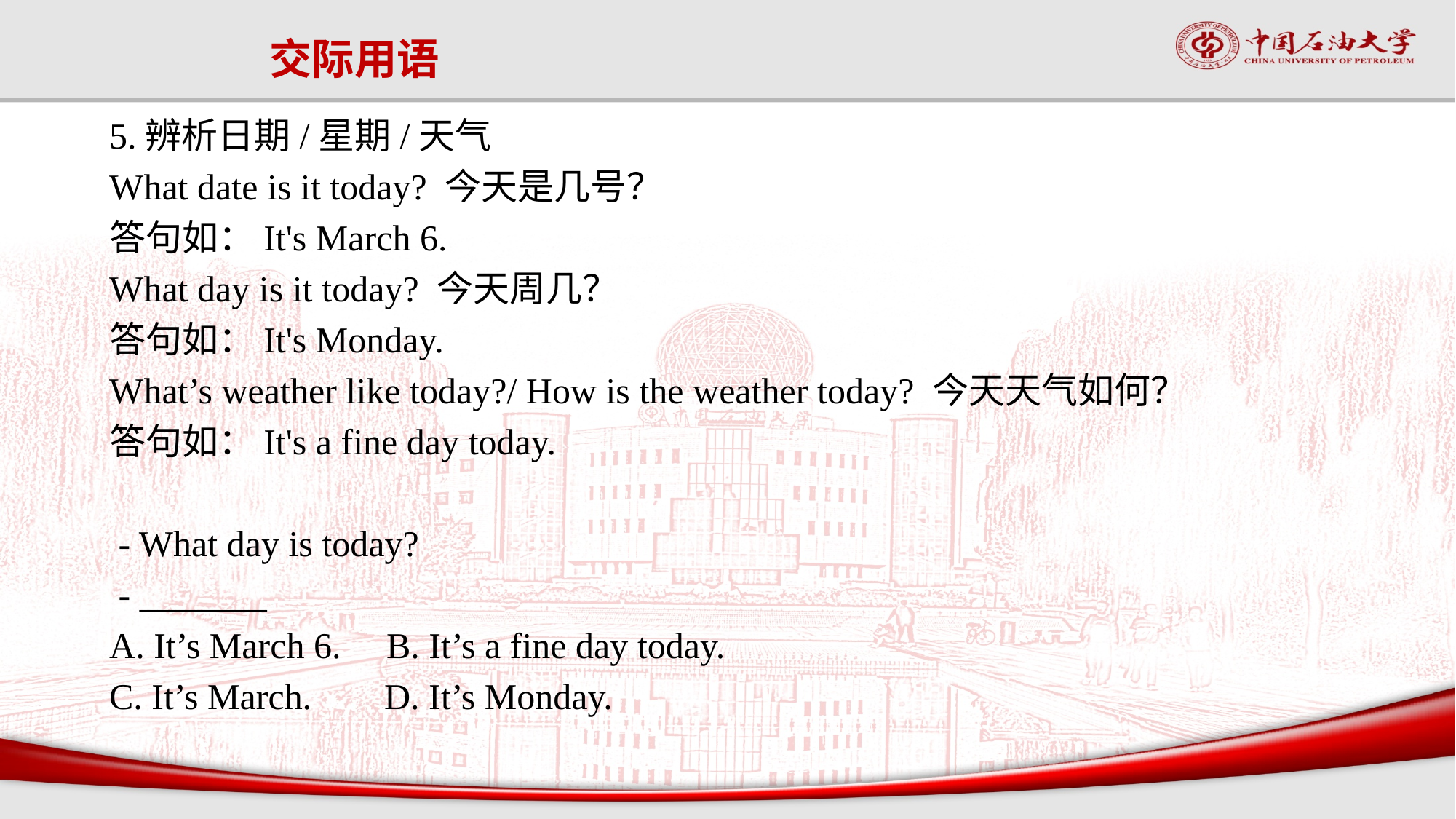

# 交际用语
5.辨析日期/星期/天气
What date is it today? 今天是几号？
答句如：It's March 6.
What day is it today? 今天周几？
答句如：It's Monday.
What’s weather like today?/ How is the weather today? 今天天气如何？
答句如：It's a fine day today.

 - What day is today?
 - _______
A. It’s March 6.     B. It’s a fine day today.
C. It’s March.        D. It’s Monday.